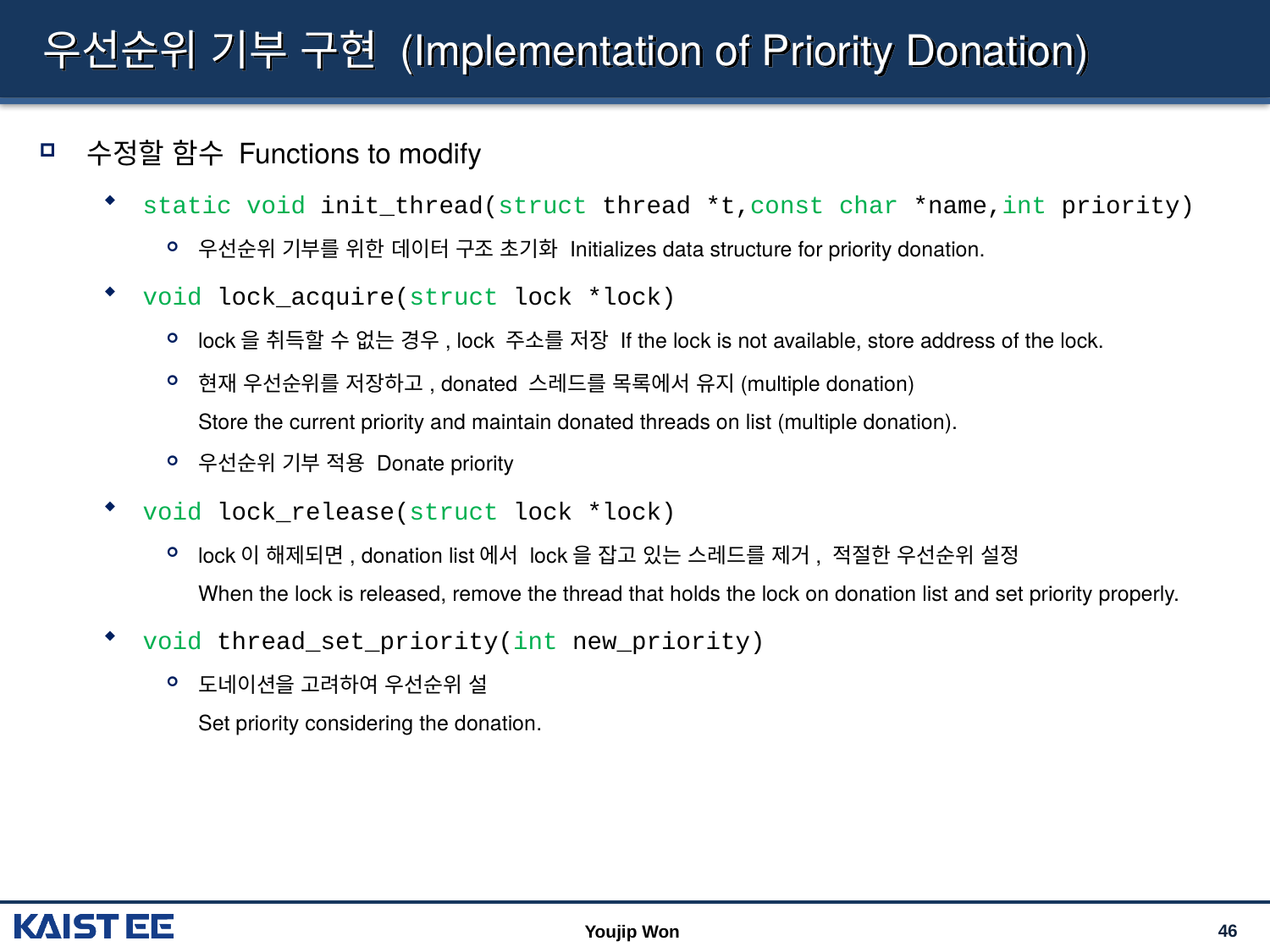

# 우선순위 기부 구현 (Implementation of Priority Donation)
수정할 함수 Functions to modify
static void init_thread(struct thread *t,const char *name,int priority)
우선순위 기부를 위한 데이터 구조 초기화 Initializes data structure for priority donation.
void lock_acquire(struct lock *lock)
lock을 취득할 수 없는 경우, lock 주소를 저장 If the lock is not available, store address of the lock.
현재 우선순위를 저장하고, donated 스레드를 목록에서 유지(multiple donation)
Store the current priority and maintain donated threads on list (multiple donation).
우선순위 기부 적용 Donate priority
void lock_release(struct lock *lock)
lock이 해제되면, donation list에서 lock을 잡고 있는 스레드를 제거, 적절한 우선순위 설정
When the lock is released, remove the thread that holds the lock on donation list and set priority properly.
void thread_set_priority(int new_priority)
도네이션을 고려하여 우선순위 설
Set priority considering the donation.
Youjip Won
46